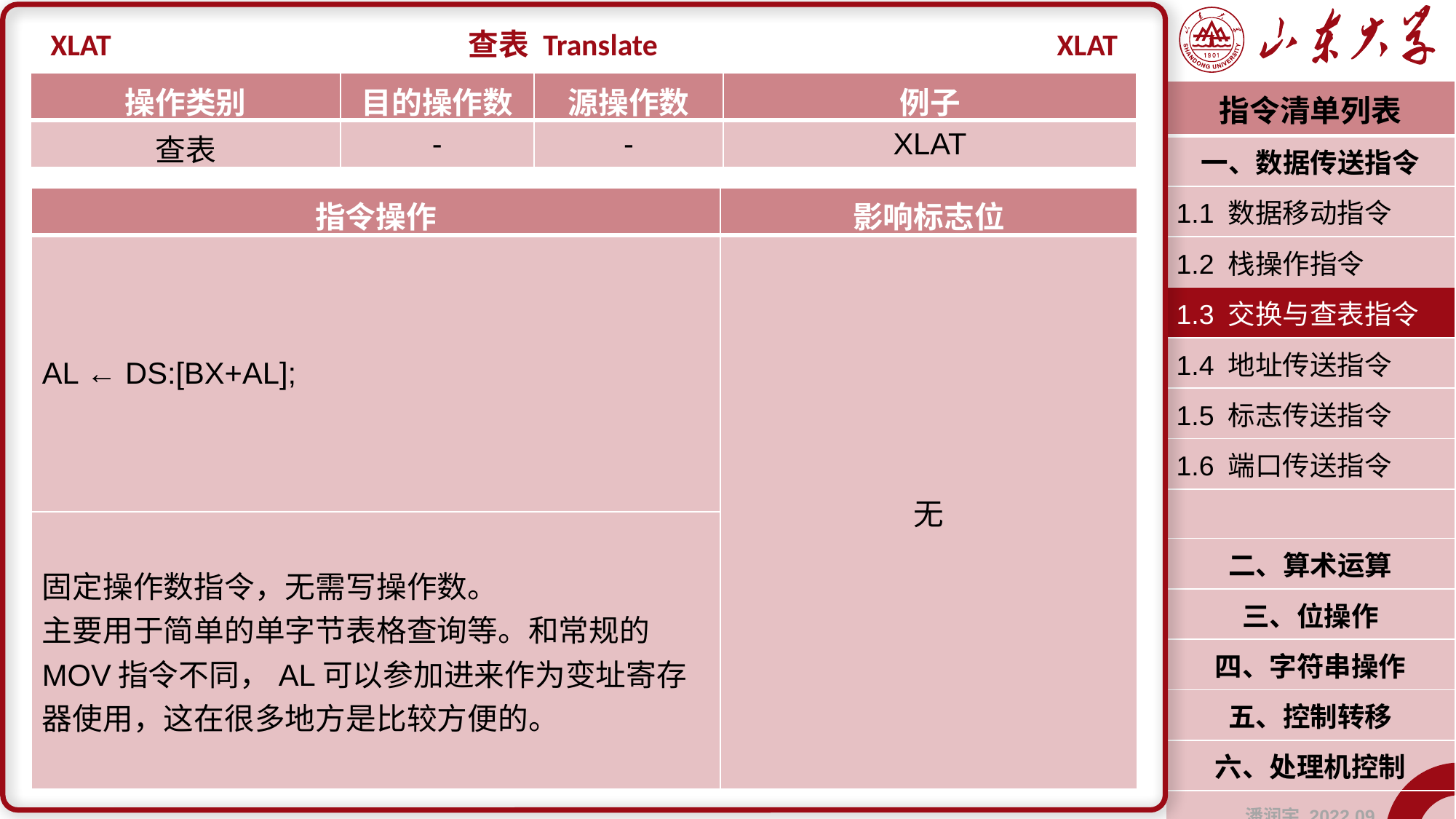

XLAT
查表 Translate
XLAT
| 操作类别 | 目的操作数 | 源操作数 | 例子 |
| --- | --- | --- | --- |
| 查表 | - | - | XLAT |
| 指令清单列表 |
| --- |
| 一、数据传送指令 |
| 1.1 数据移动指令 |
| 1.2 栈操作指令 |
| 1.3 交换与查表指令 |
| 1.4 地址传送指令 |
| 1.5 标志传送指令 |
| 1.6 端口传送指令 |
|  |
| 二、算术运算 |
| 三、位操作 |
| 四、字符串操作 |
| 五、控制转移 |
| 六、处理机控制 |
| 潘润宇 2022.09 |
| 指令操作 | 影响标志位 |
| --- | --- |
| AL ← DS:[BX+AL]; | 无 |
| 固定操作数指令，无需写操作数。 主要用于简单的单字节表格查询等。和常规的MOV指令不同，AL可以参加进来作为变址寄存器使用，这在很多地方是比较方便的。 |  |